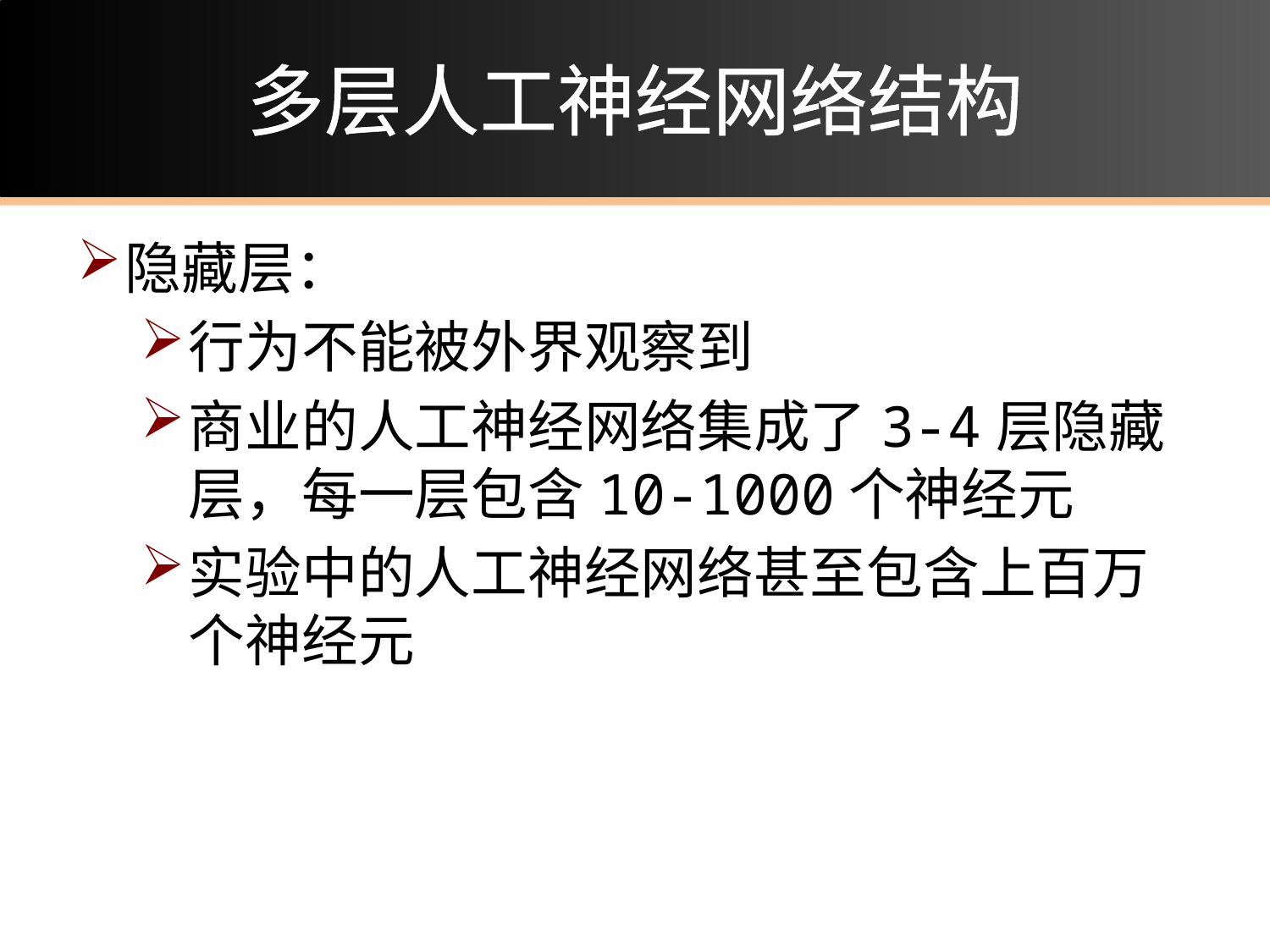

# 多层人工神经网络结构
隐藏层：
行为不能被外界观察到
商业的人工神经网络集成了3-4层隐藏层，每一层包含10-1000个神经元
实验中的人工神经网络甚至包含上百万个神经元